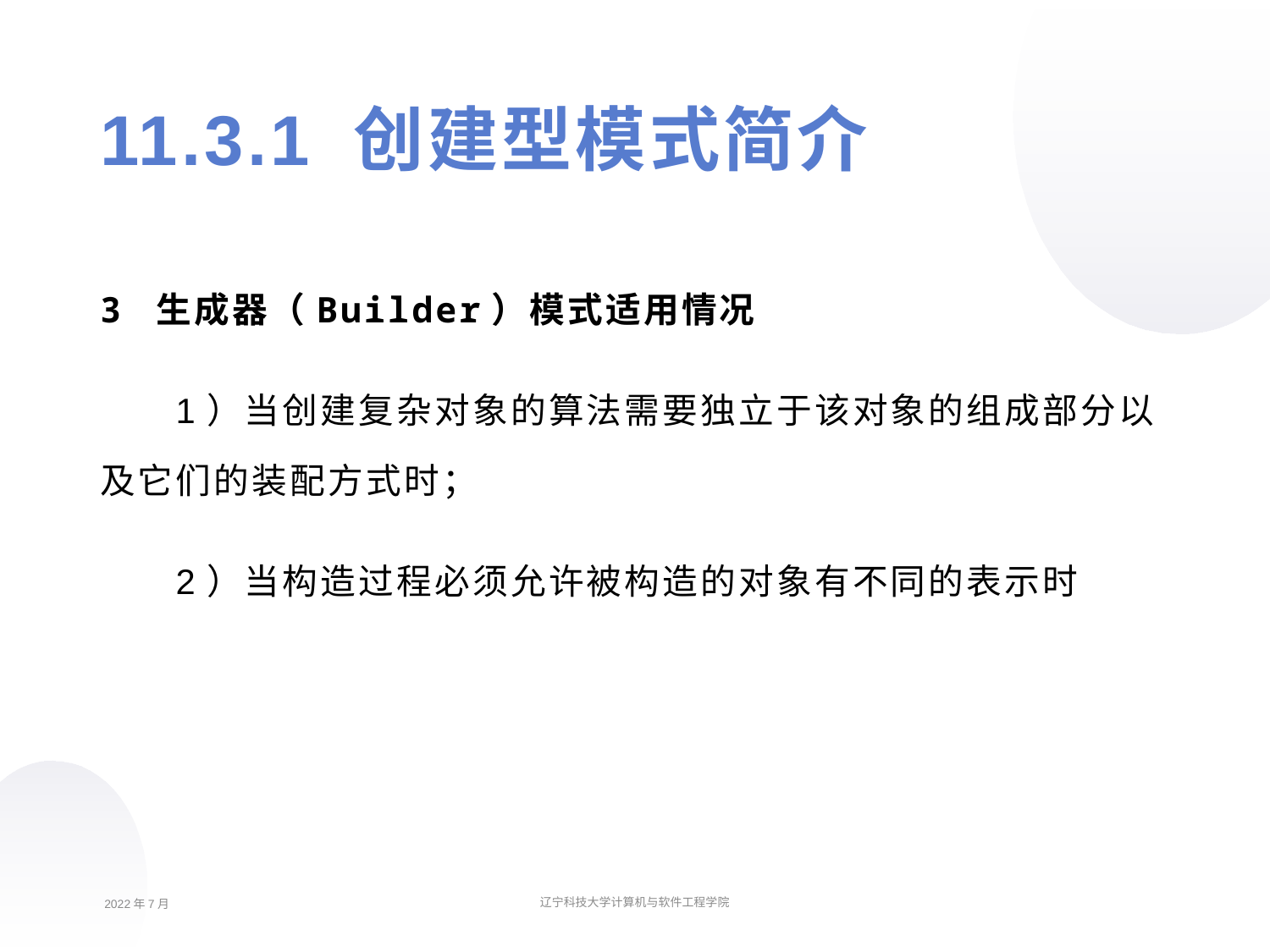

11.3.1 创建型模式简介
3 生成器（Builder）模式适用情况
1）当创建复杂对象的算法需要独立于该对象的组成部分以及它们的装配方式时；
2）当构造过程必须允许被构造的对象有不同的表示时

2022年7月
辽宁科技大学计算机与软件工程学院
55